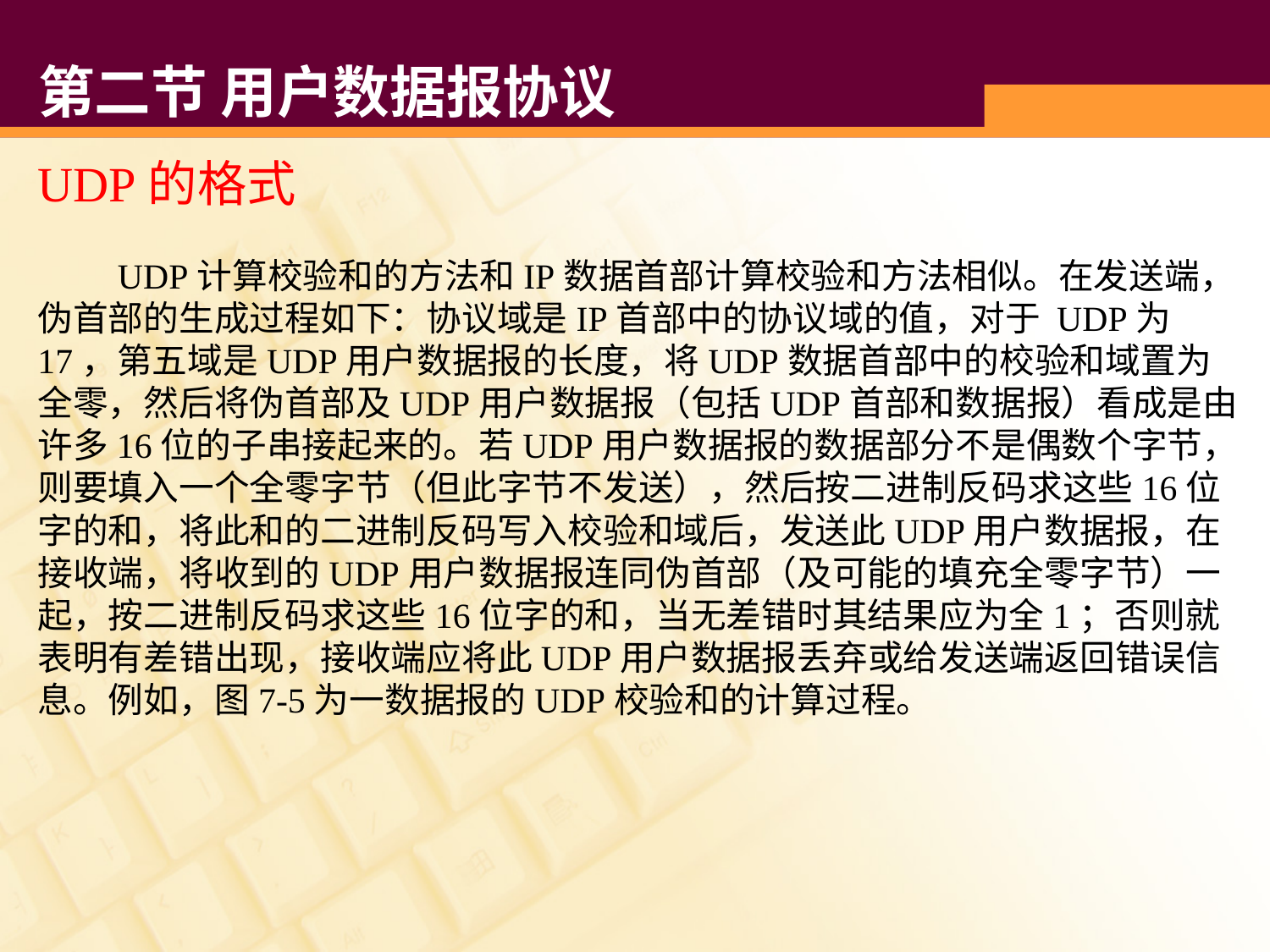

# 第二节 用户数据报协议
UDP的格式

         UDP计算校验和的方法和IP数据首部计算校验和方法相似。在发送端，伪首部的生成过程如下：协议域是IP首部中的协议域的值，对于 UDP为17，第五域是UDP用户数据报的长度，将UDP数据首部中的校验和域置为全零，然后将伪首部及UDP用户数据报（包括UDP首部和数据报）看成是由许多16位的子串接起来的。若UDP用户数据报的数据部分不是偶数个字节，则要填入一个全零字节（但此字节不发送），然后按二进制反码求这些16位字的和，将此和的二进制反码写入校验和域后，发送此UDP用户数据报，在接收端，将收到的UDP用户数据报连同伪首部（及可能的填充全零字节）一起，按二进制反码求这些16位字的和，当无差错时其结果应为全1；否则就表明有差错出现，接收端应将此UDP用户数据报丢弃或给发送端返回错误信息。例如，图7-5为一数据报的UDP校验和的计算过程。